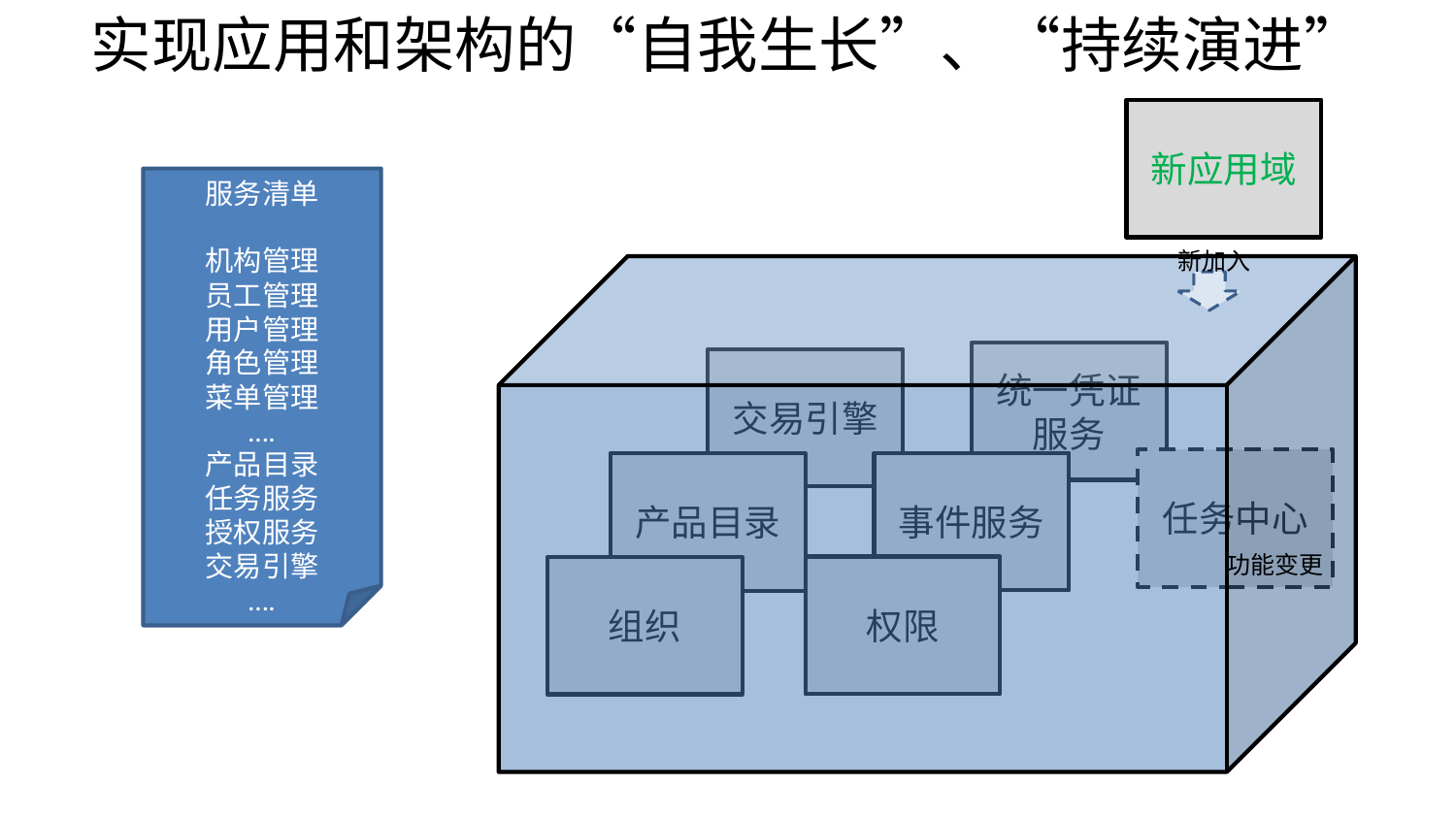

实现应用和架构的“自我生长”、“持续演进”
新应用域
服务清单

机构管理
员工管理
用户管理
角色管理
菜单管理
….
产品目录
任务服务
授权服务
交易引擎
….

新加入

统一凭证服务
交易引擎
任务中心
事件服务
产品目录
功能变更
权限
组织